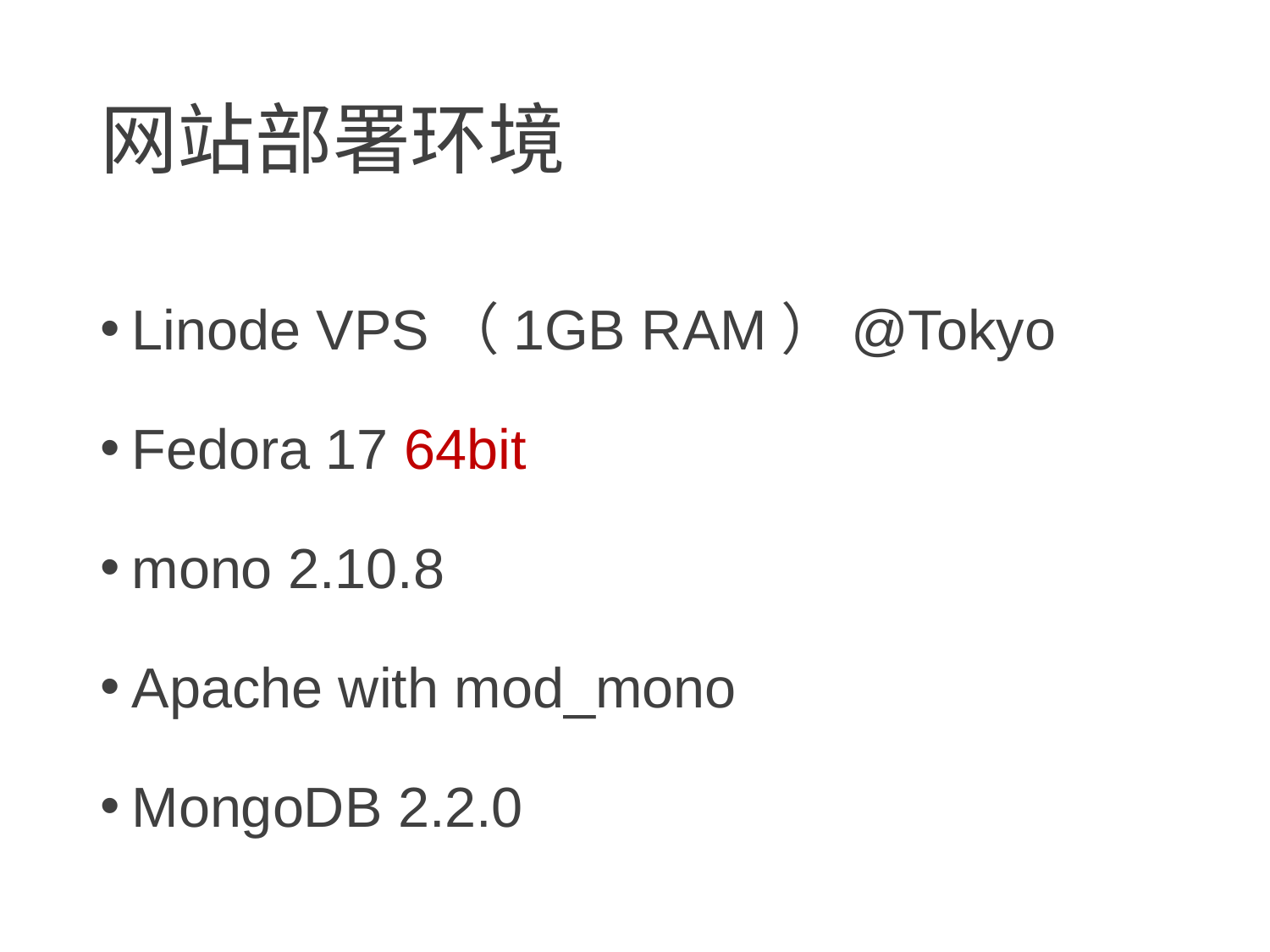

# 网站部署环境
Linode VPS（1GB RAM）@Tokyo
Fedora 17 64bit
mono 2.10.8
Apache with mod_mono
MongoDB 2.2.0